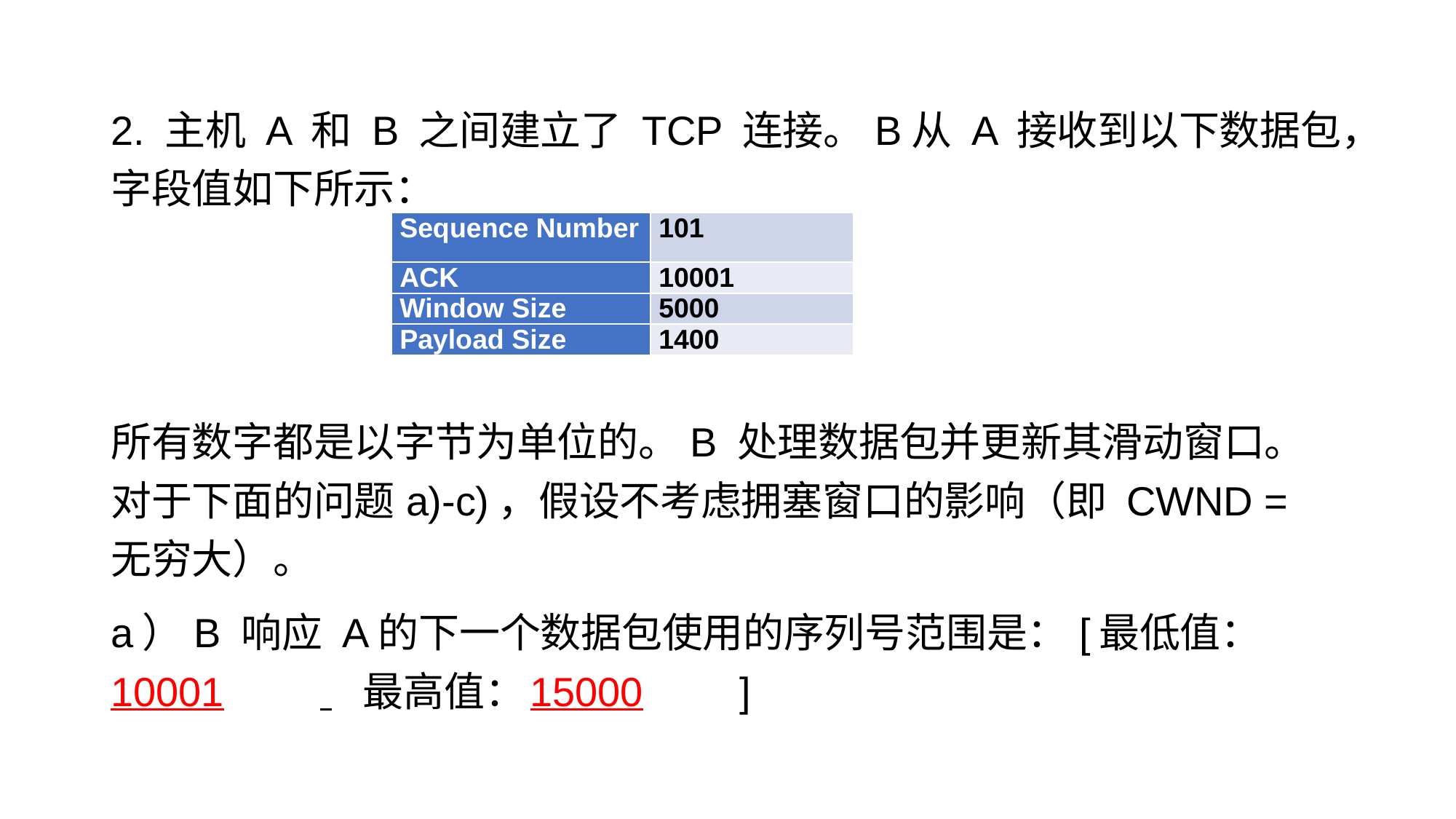

2. 主机 A 和 B 之间建立了 TCP 连接。B从 A 接收到以下数据包，字段值如下所示：

所有数字都是以字节为单位的。B 处理数据包并更新其滑动窗口。对于下面的问题a)-c)，假设不考虑拥塞窗口的影响（即 CWND = 无穷大）。
a）B 响应 A的下一个数据包使用的序列号范围是：[最低值：	10001		   最高值：		15000		]

| Sequence Number | 101 |
| --- | --- |
| ACK | 10001 |
| Window Size | 5000 |
| Payload Size | 1400 |